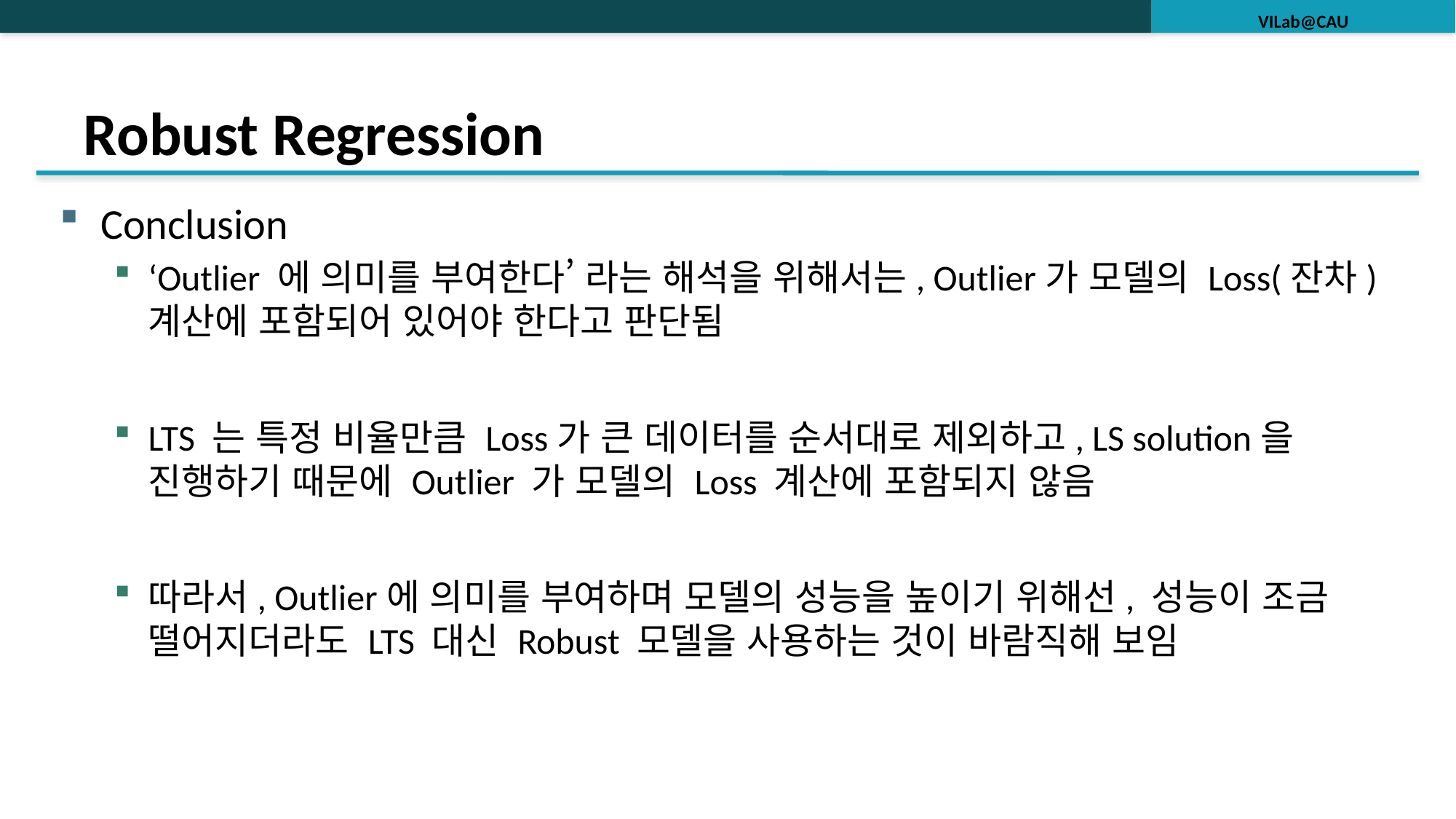

VILab@CAU
# Robust Regression
Conclusion
‘Outlier 에 의미를 부여한다’ 라는 해석을 위해서는, Outlier가 모델의 Loss(잔차) 계산에 포함되어 있어야 한다고 판단됨

LTS 는 특정 비율만큼 Loss가 큰 데이터를 순서대로 제외하고, LS solution을 진행하기 때문에 Outlier 가 모델의 Loss 계산에 포함되지 않음

따라서, Outlier에 의미를 부여하며 모델의 성능을 높이기 위해선, 성능이 조금 떨어지더라도 LTS 대신 Robust 모델을 사용하는 것이 바람직해 보임